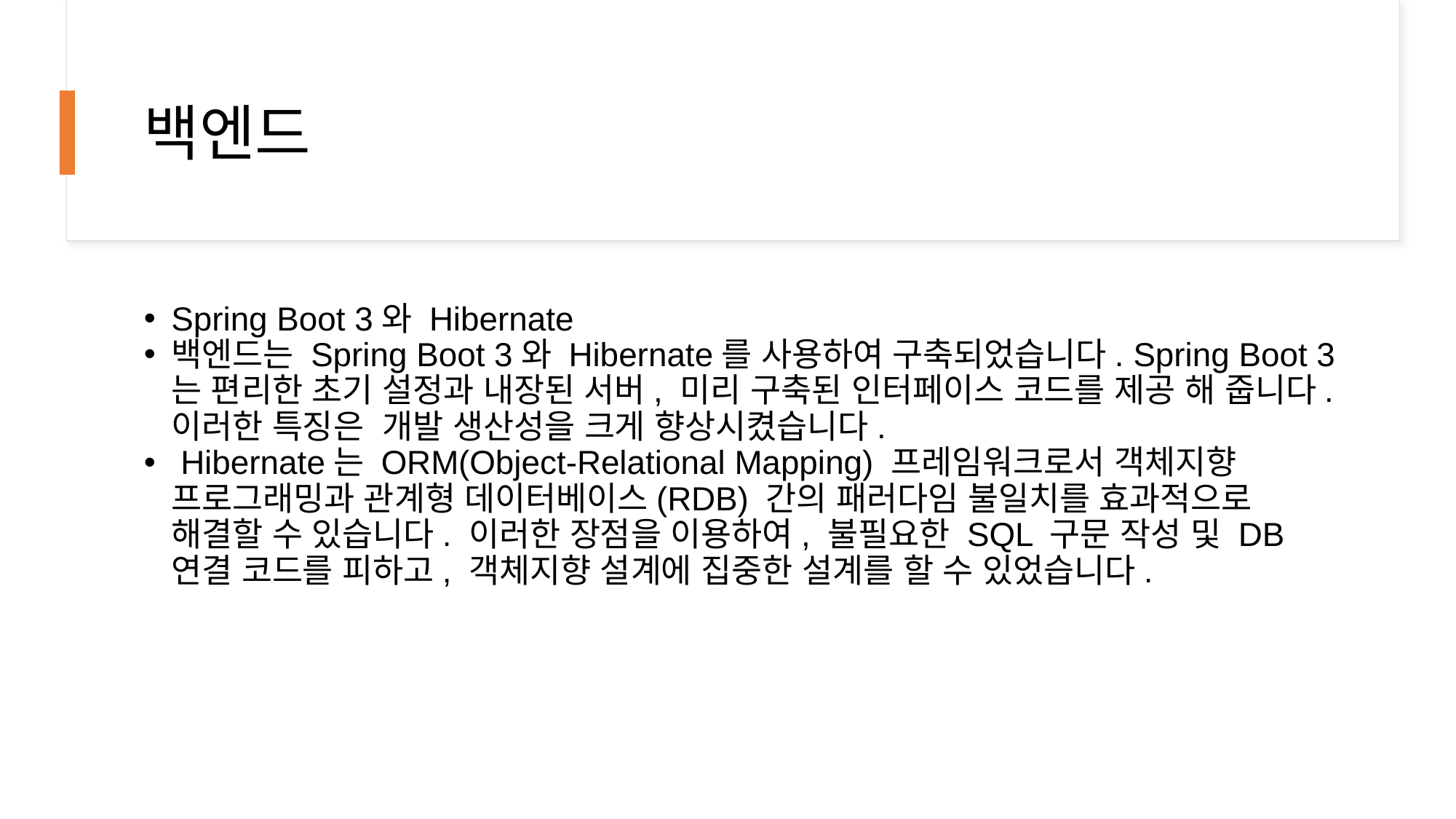

# 백엔드

Spring Boot 3와 Hibernate
백엔드는 Spring Boot 3와 Hibernate를 사용하여 구축되었습니다. Spring Boot 3는 편리한 초기 설정과 내장된 서버, 미리 구축된 인터페이스 코드를 제공 해 줍니다. 이러한 특징은  개발 생산성을 크게 향상시켰습니다.
 Hibernate는 ORM(Object-Relational Mapping) 프레임워크로서 객체지향 프로그래밍과 관계형 데이터베이스(RDB) 간의 패러다임 불일치를 효과적으로 해결할 수 있습니다. 이러한 장점을 이용하여, 불필요한 SQL 구문 작성 및 DB 연결 코드를 피하고, 객체지향 설계에 집중한 설계를 할 수 있었습니다.